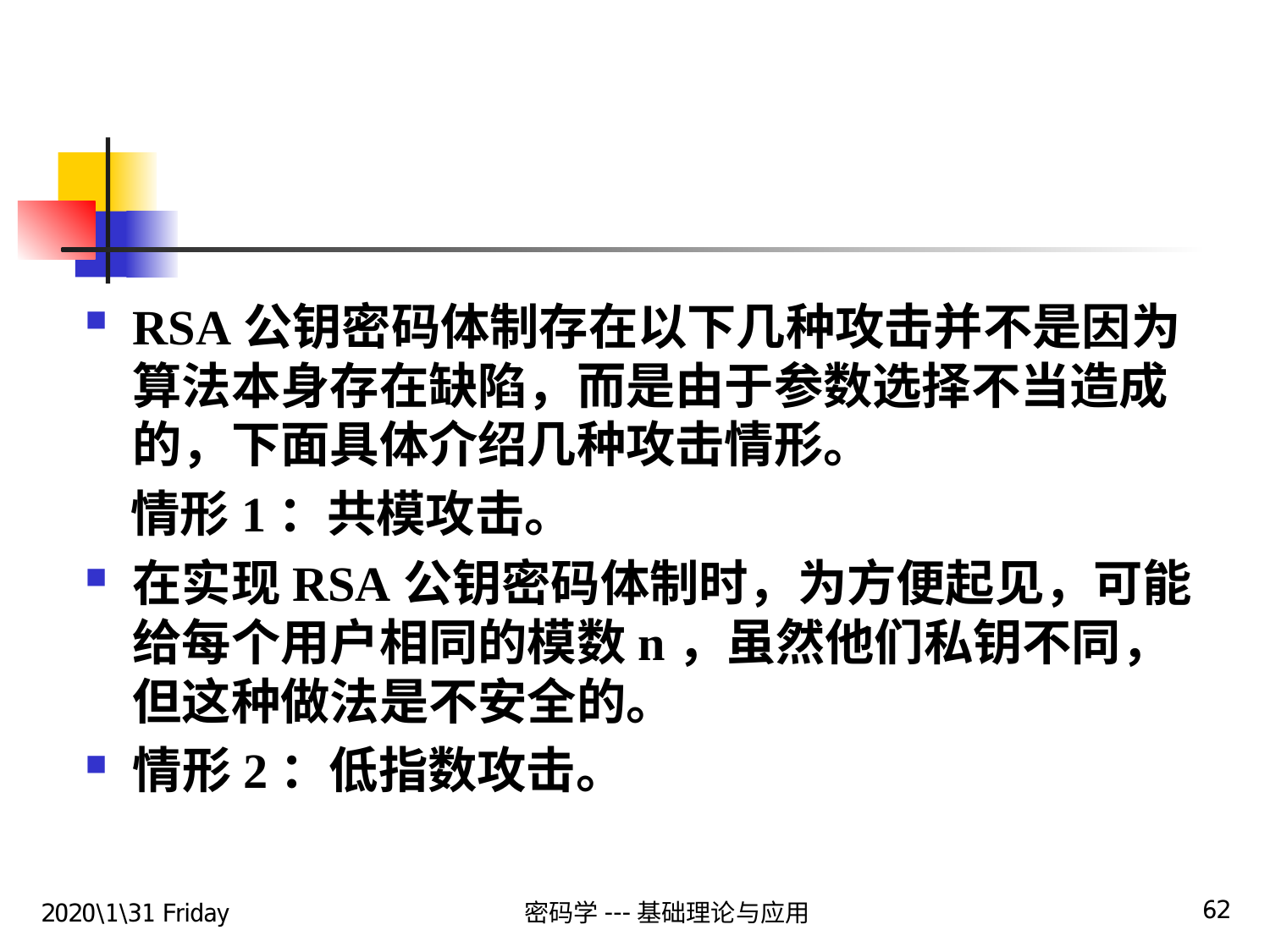

RSA公钥密码体制存在以下几种攻击并不是因为算法本身存在缺陷，而是由于参数选择不当造成的，下面具体介绍几种攻击情形。
   情形1：共模攻击。
在实现RSA公钥密码体制时，为方便起见，可能给每个用户相同的模数n，虽然他们私钥不同，但这种做法是不安全的。
情形2：低指数攻击。

62
2020\1\31 Friday
密码学---基础理论与应用